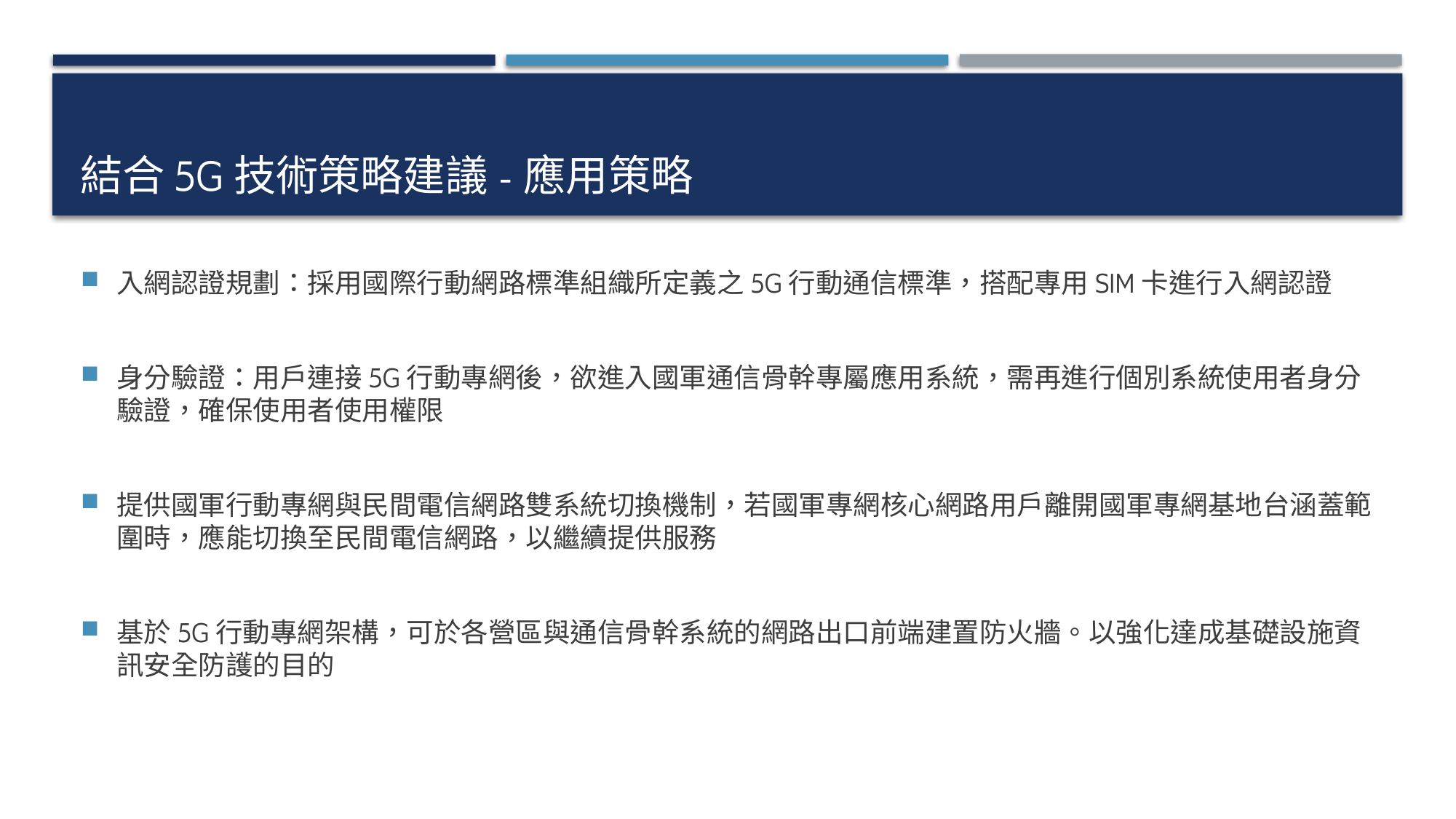

# 結合5G技術策略建議-應用策略
入網認證規劃：採用國際行動網路標準組織所定義之5G行動通信標準，搭配專用SIM卡進行入網認證

身分驗證：用戶連接5G行動專網後，欲進入國軍通信骨幹專屬應用系統，需再進行個別系統使用者身分驗證，確保使用者使用權限

提供國軍行動專網與民間電信網路雙系統切換機制，若國軍專網核心網路用戶離開國軍專網基地台涵蓋範圍時，應能切換至民間電信網路，以繼續提供服務

基於5G行動專網架構，可於各營區與通信骨幹系統的網路出口前端建置防火牆。以強化達成基礎設施資訊安全防護的目的